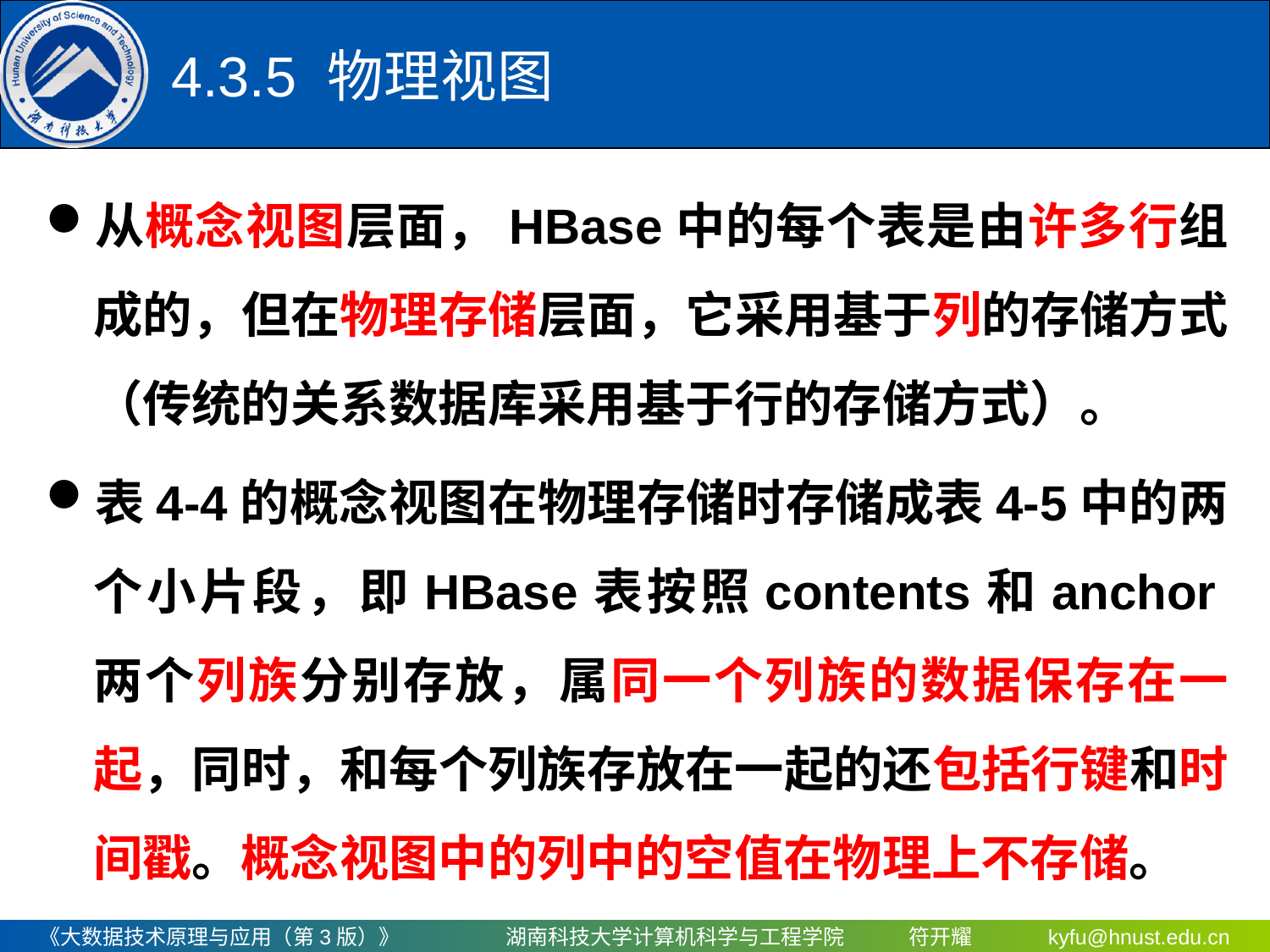

# 4.3.5	 物理视图
从概念视图层面，HBase中的每个表是由许多行组成的，但在物理存储层面，它采用基于列的存储方式（传统的关系数据库采用基于行的存储方式）。
表4-4的概念视图在物理存储时存储成表4-5中的两个小片段，即HBase表按照contents和anchor两个列族分别存放，属同一个列族的数据保存在一起，同时，和每个列族存放在一起的还包括行键和时间戳。概念视图中的列中的空值在物理上不存储。